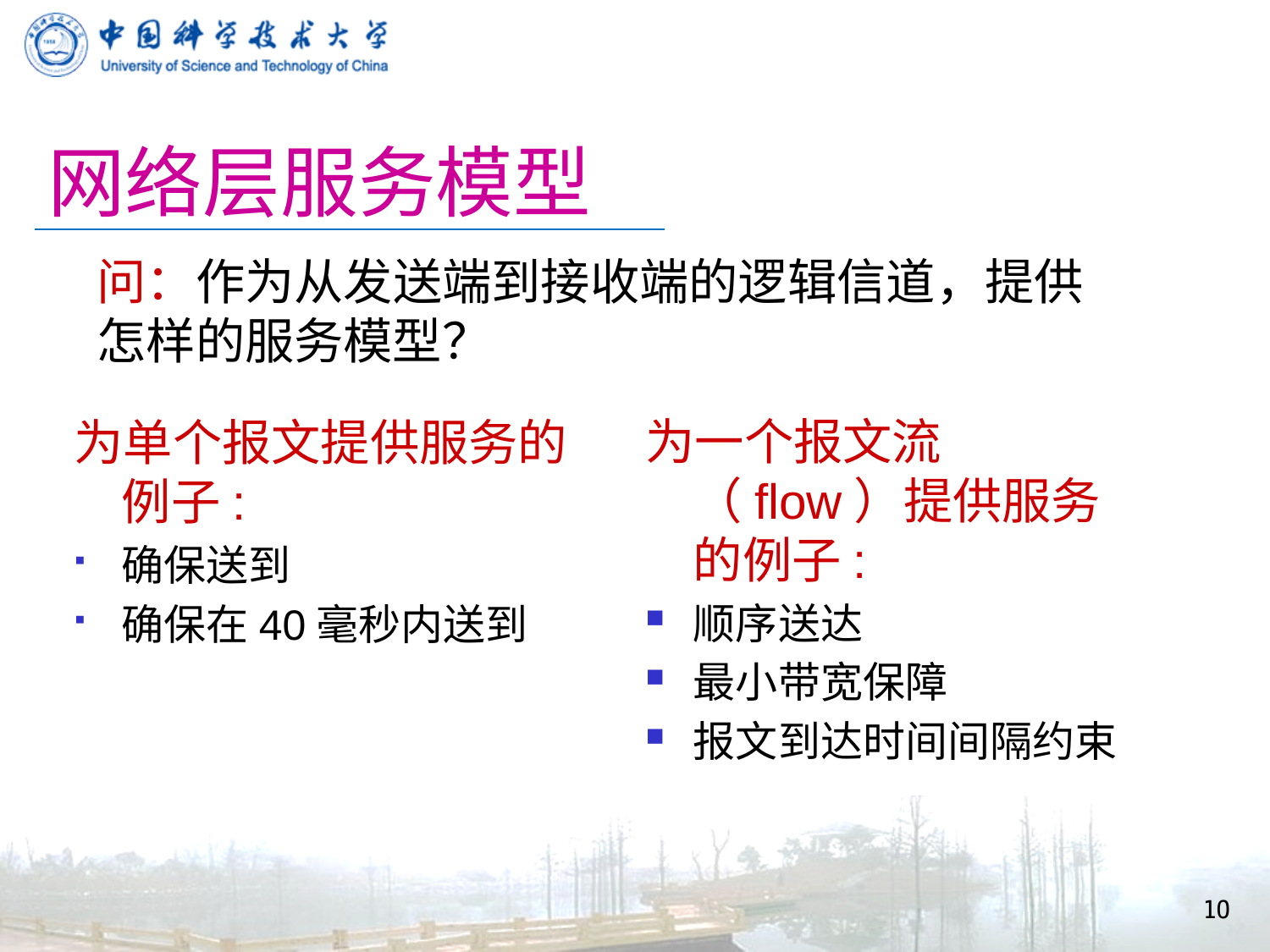

# 网络层服务模型
问：作为从发送端到接收端的逻辑信道，提供怎样的服务模型？
为一个报文流（flow）提供服务的例子:
顺序送达
最小带宽保障
报文到达时间间隔约束

为单个报文提供服务的例子:
确保送到
确保在40毫秒内送到
10